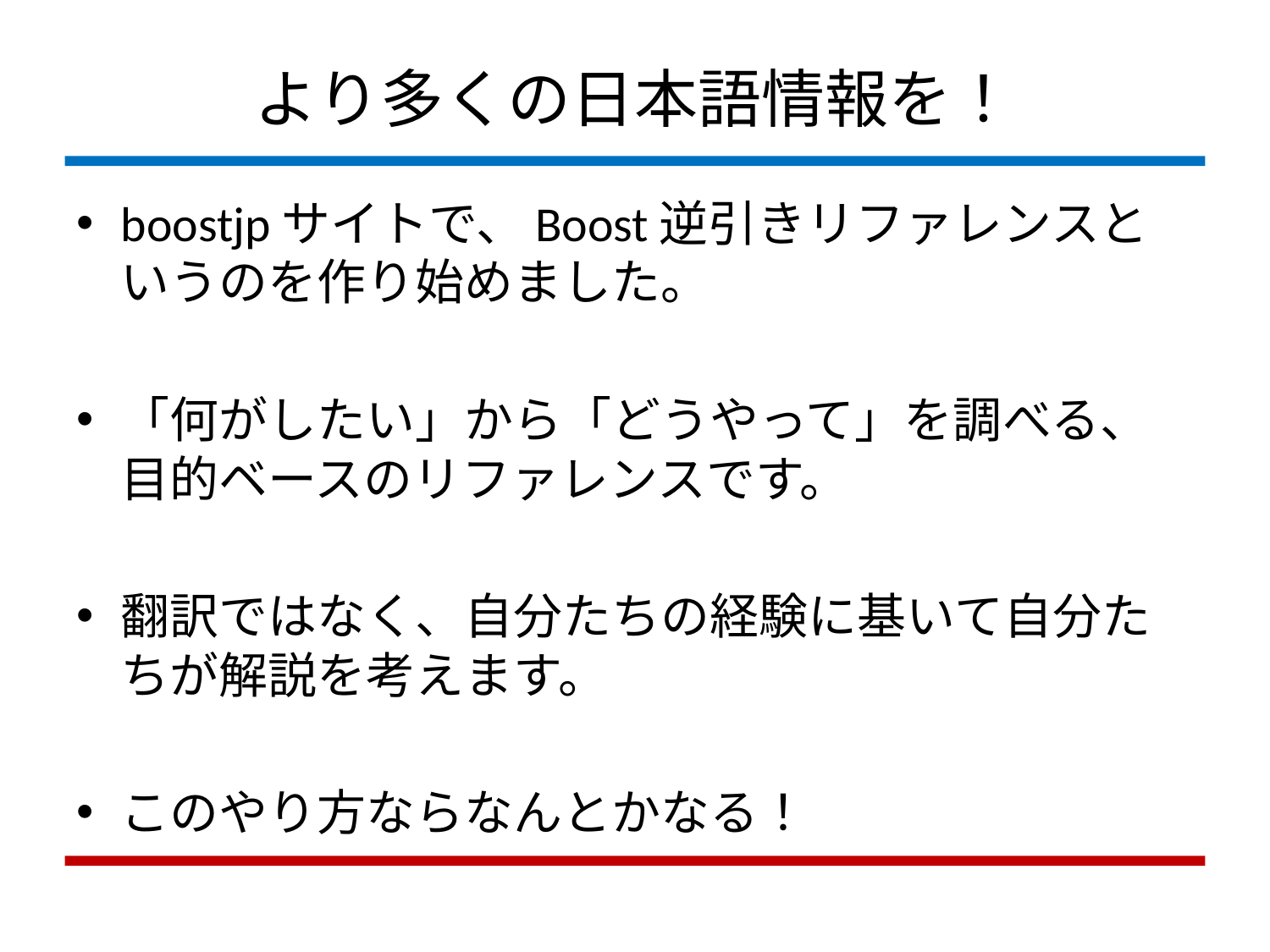

# より多くの日本語情報を！
boostjpサイトで、Boost逆引きリファレンスというのを作り始めました。

「何がしたい」から「どうやって」を調べる、目的ベースのリファレンスです。

翻訳ではなく、自分たちの経験に基いて自分たちが解説を考えます。

このやり方ならなんとかなる！